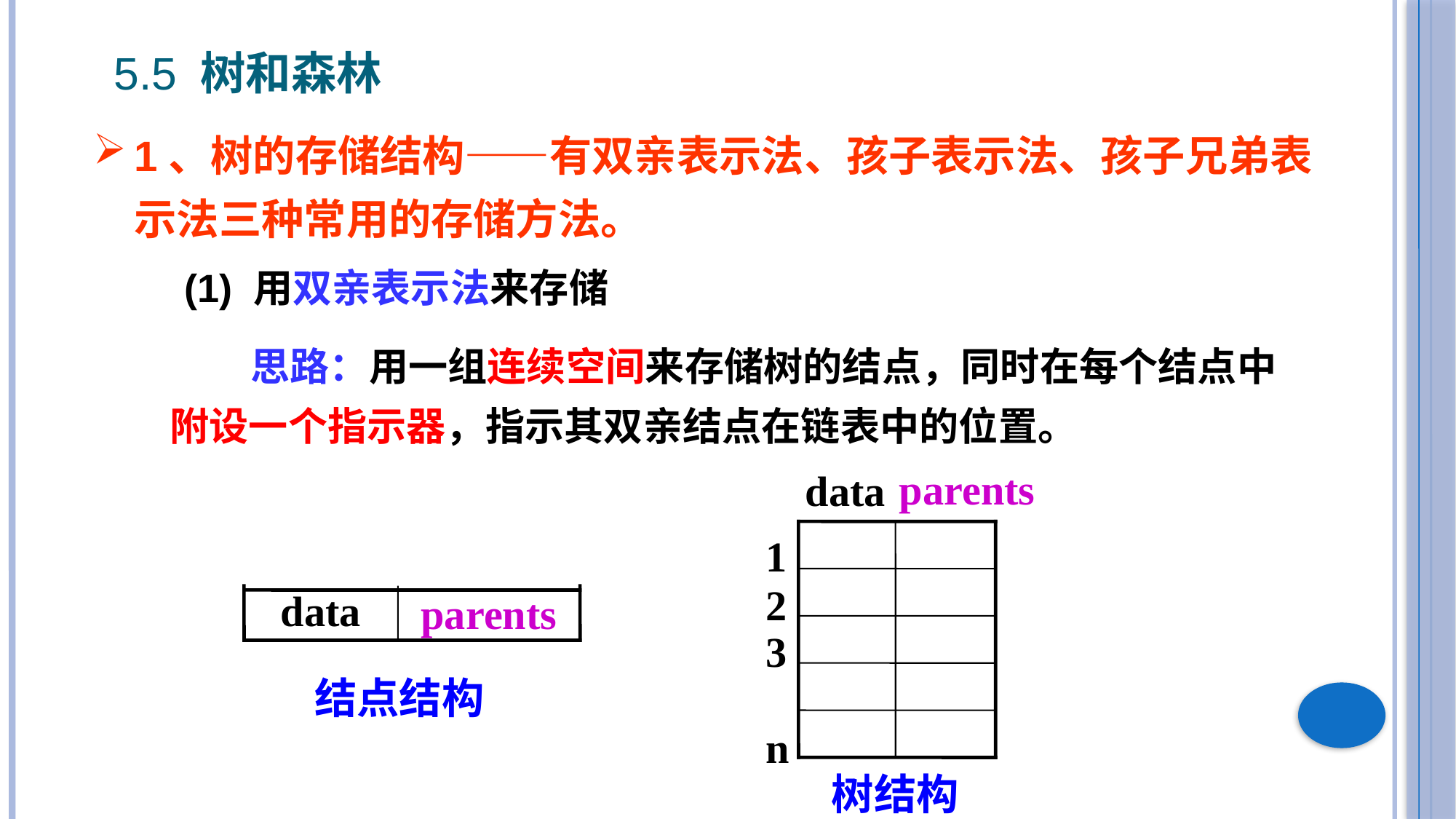

5.5 树和森林
1、树的存储结构——有双亲表示法、孩子表示法、孩子兄弟表示法三种常用的存储方法。
(1) 用双亲表示法来存储
        思路：用一组连续空间来存储树的结点，同时在每个结点中附设一个指示器，指示其双亲结点在链表中的位置。
parents
data

1

2

3

n

树结构
data
parents

结点结构